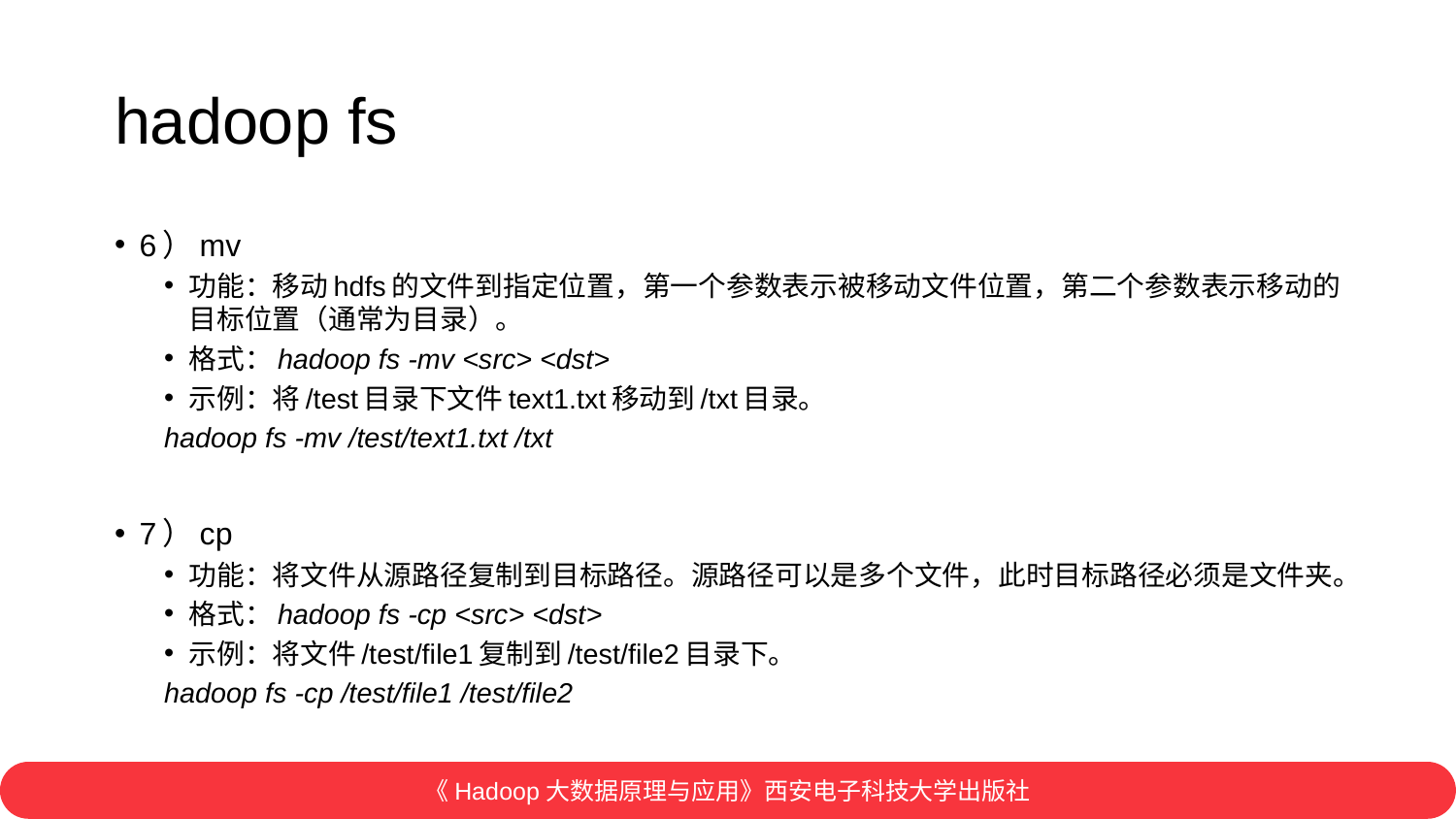

# hadoop fs
6）mv
功能：移动hdfs的文件到指定位置，第一个参数表示被移动文件位置，第二个参数表示移动的目标位置（通常为目录）。
格式：hadoop fs -mv <src> <dst>
示例：将/test目录下文件text1.txt移动到/txt目录。
hadoop fs -mv /test/text1.txt /txt

7）cp
功能：将文件从源路径复制到目标路径。源路径可以是多个文件，此时目标路径必须是文件夹。
格式：hadoop fs -cp <src> <dst>
示例：将文件/test/file1复制到/test/file2目录下。
hadoop fs -cp /test/file1 /test/file2